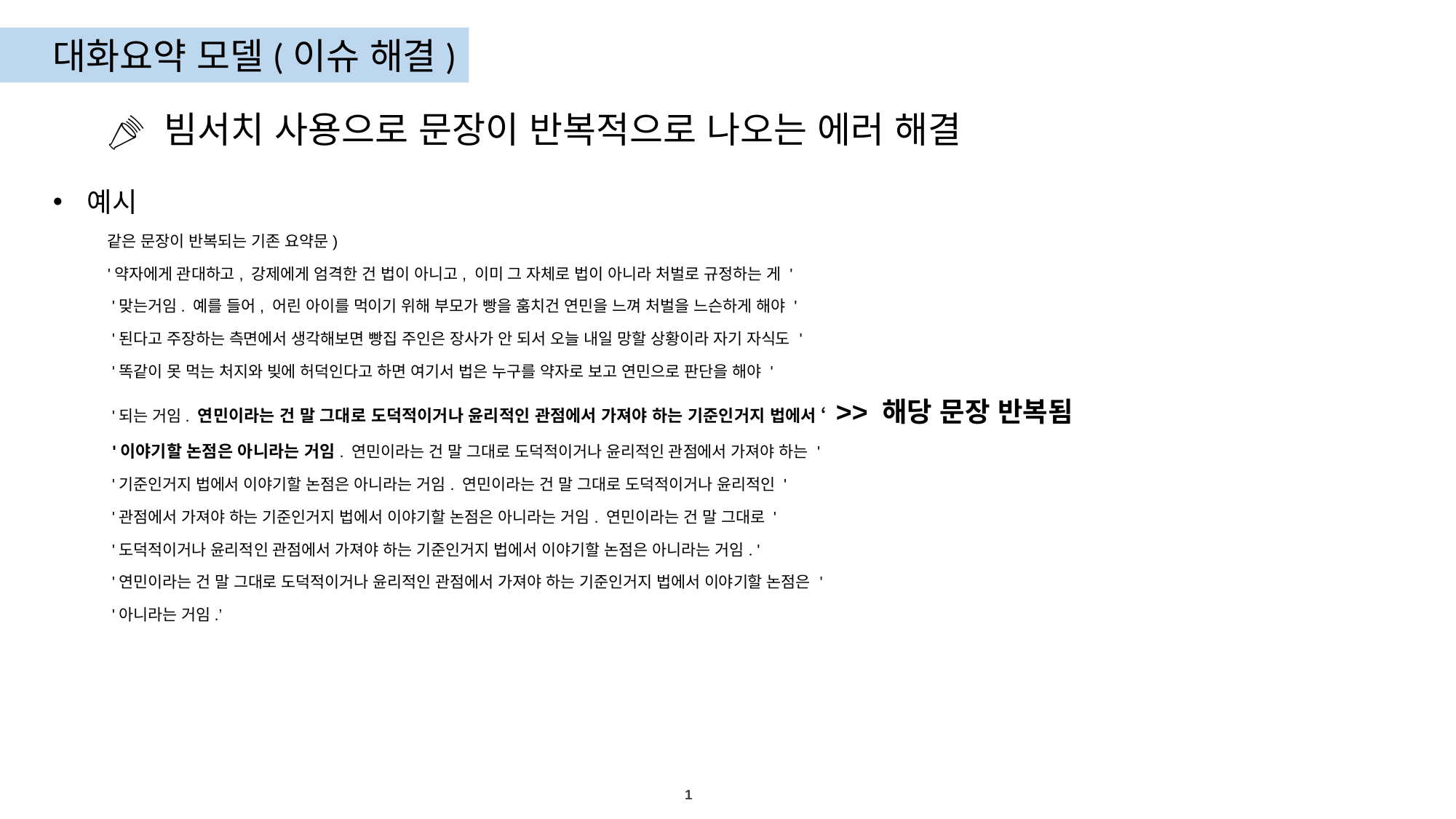

대화요약 모델(이슈 해결)
📣 빔서치 사용으로 문장이 반복적으로 나오는 에러 해결

예시
같은 문장이 반복되는 기존 요약문)
'약자에게 관대하고, 강제에게 엄격한 건 법이 아니고, 이미 그 자체로 법이 아니라 처벌로 규정하는 게 '
 '맞는거임. 예를 들어, 어린 아이를 먹이기 위해 부모가 빵을 훔치건 연민을 느껴 처벌을 느슨하게 해야 '
 '된다고 주장하는 측면에서 생각해보면 빵집 주인은 장사가 안 되서 오늘 내일 망할 상황이라 자기 자식도 '
 '똑같이 못 먹는 처지와 빚에 허덕인다고 하면 여기서 법은 누구를 약자로 보고 연민으로 판단을 해야 '
 '되는 거임. 연민이라는 건 말 그대로 도덕적이거나 윤리적인 관점에서 가져야 하는 기준인거지 법에서 ‘ >> 해당 문장 반복됨
 '이야기할 논점은 아니라는 거임. 연민이라는 건 말 그대로 도덕적이거나 윤리적인 관점에서 가져야 하는 '
 '기준인거지 법에서 이야기할 논점은 아니라는 거임. 연민이라는 건 말 그대로 도덕적이거나 윤리적인 '
 '관점에서 가져야 하는 기준인거지 법에서 이야기할 논점은 아니라는 거임. 연민이라는 건 말 그대로 '
 '도덕적이거나 윤리적인 관점에서 가져야 하는 기준인거지 법에서 이야기할 논점은 아니라는 거임. '
 '연민이라는 건 말 그대로 도덕적이거나 윤리적인 관점에서 가져야 하는 기준인거지 법에서 이야기할 논점은 '
 '아니라는 거임.’

1